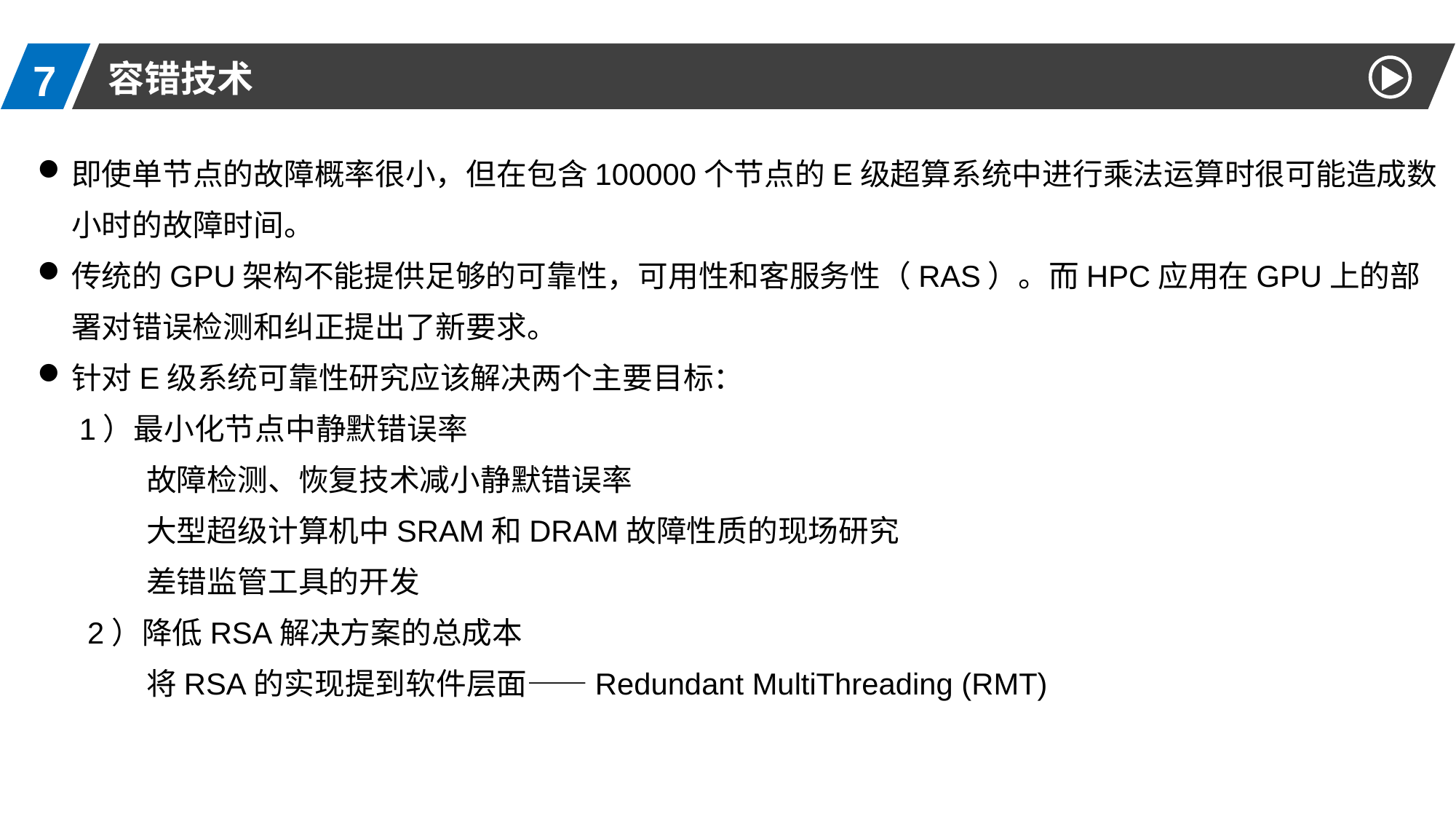

7
容错技术

即使单节点的故障概率很小，但在包含100000个节点的E级超算系统中进行乘法运算时很可能造成数小时的故障时间。
传统的GPU架构不能提供足够的可靠性，可用性和客服务性（RAS）。而HPC应用在GPU上的部署对错误检测和纠正提出了新要求。
针对E级系统可靠性研究应该解决两个主要目标：
     1）最小化节点中静默错误率
	故障检测、恢复技术减小静默错误率
	大型超级计算机中SRAM和DRAM故障性质的现场研究
	差错监管工具的开发
      2）降低RSA解决方案的总成本
	将RSA的实现提到软件层面——Redundant MultiThreading (RMT)